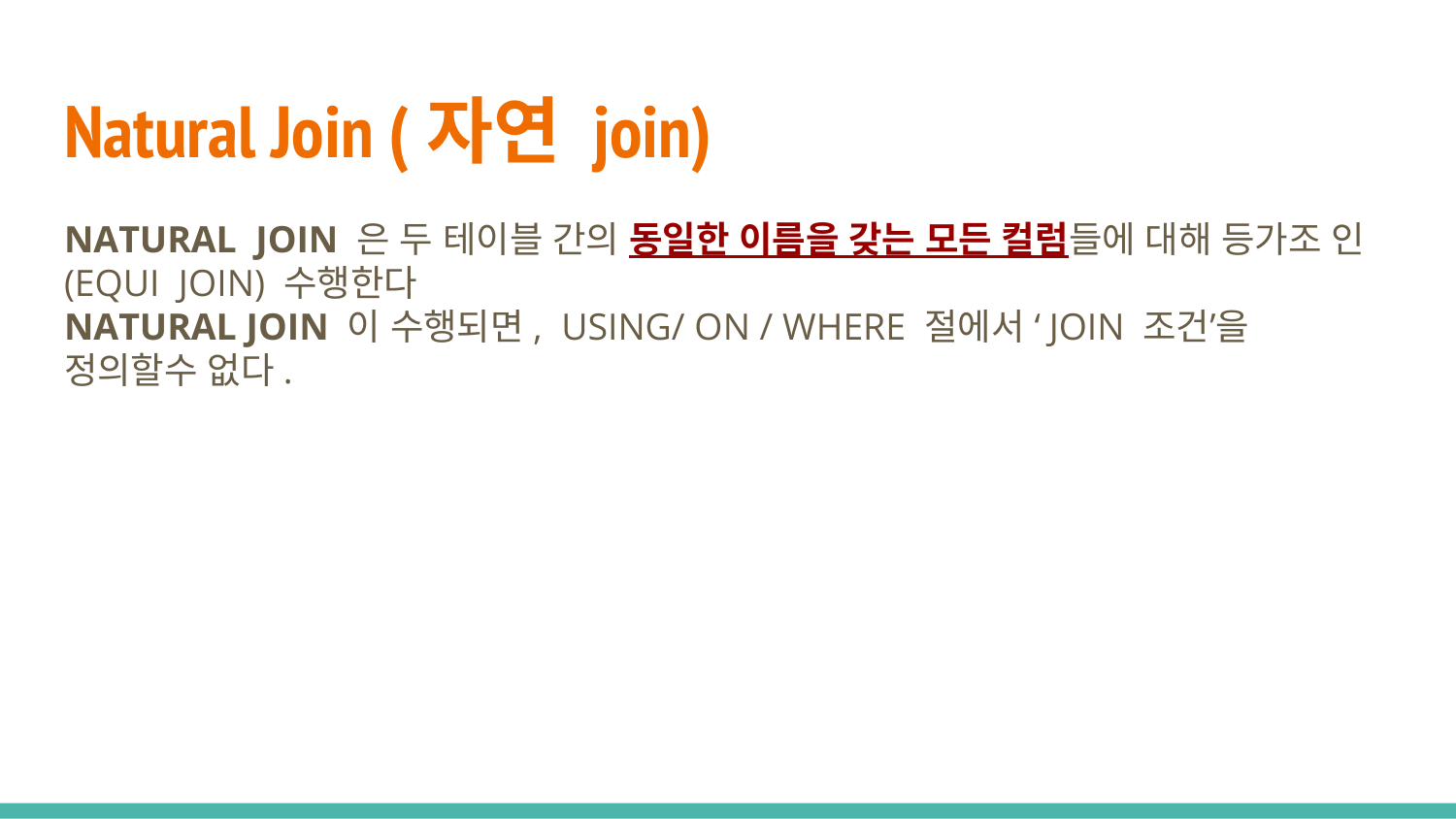

# Natural Join (자연 join)
NATURAL  JOIN 은 두 테이블 간의 동일한 이름을 갖는 모든 컬럼들에 대해 등가조 인(EQUI  JOIN) 수행한다
NATURAL JOIN 이 수행되면,  USING/ ON / WHERE 절에서 ‘JOIN 조건’을 정의할수 없다.